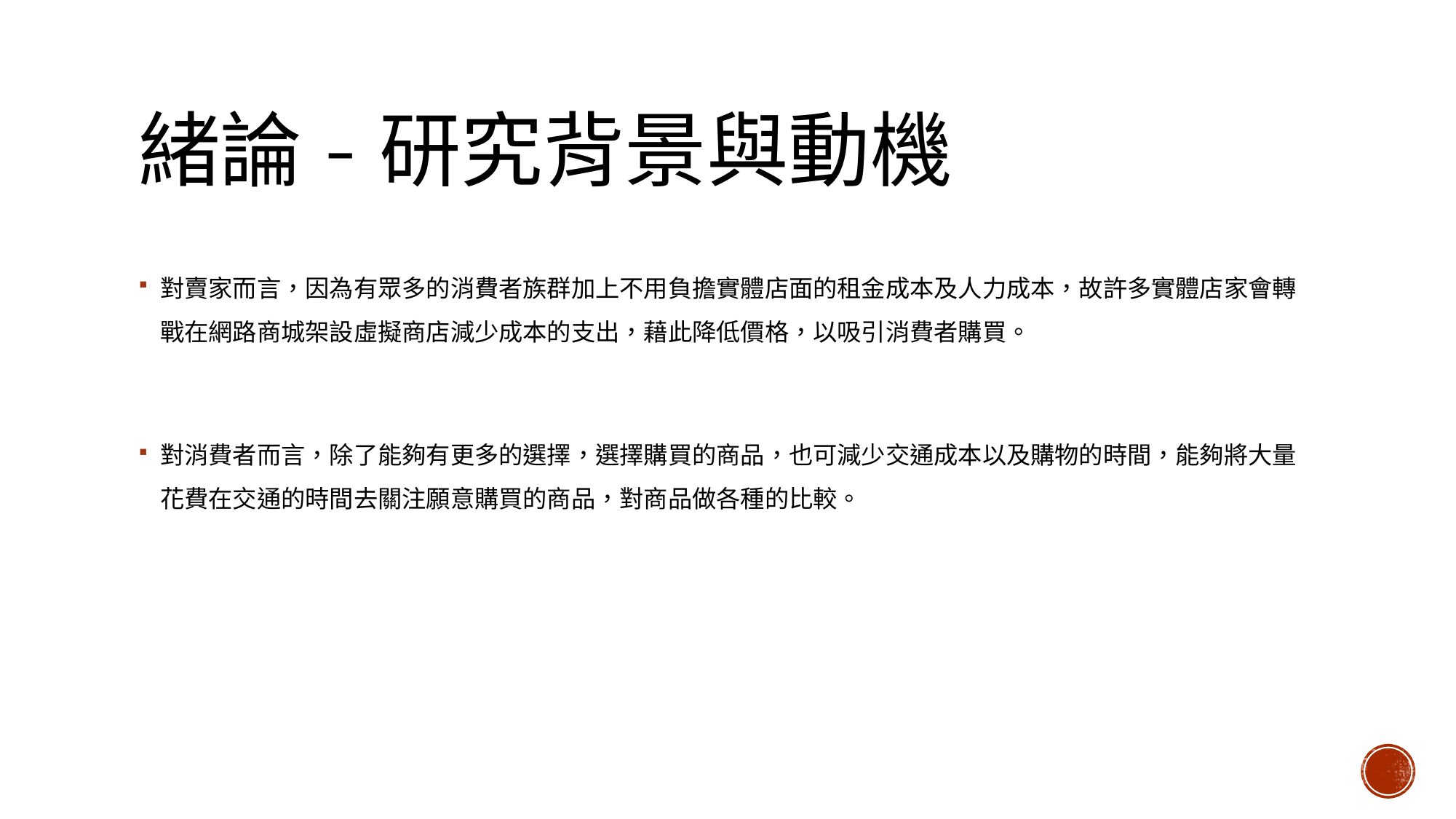

# 緒論-研究背景與動機
對賣家而言，因為有眾多的消費者族群加上不用負擔實體店面的租金成本及人力成本，故許多實體店家會轉戰在網路商城架設虛擬商店減少成本的支出，藉此降低價格，以吸引消費者購買。

對消費者而言，除了能夠有更多的選擇，選擇購買的商品，也可減少交通成本以及購物的時間，能夠將大量花費在交通的時間去關注願意購買的商品，對商品做各種的比較。